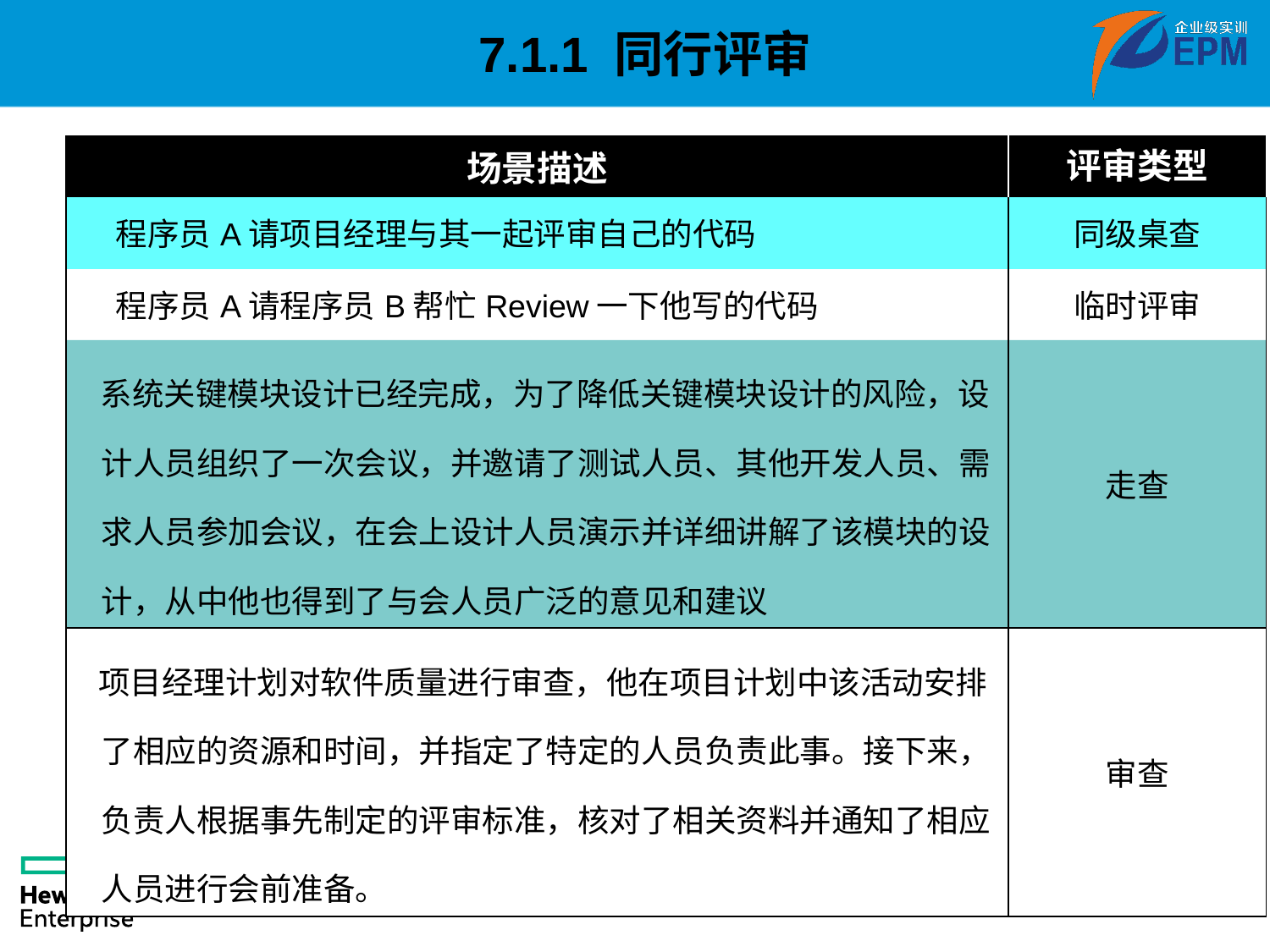

# 7.1.1 同行评审
| 场景描述 | 评审类型 |
| --- | --- |
| 程序员A请项目经理与其一起评审自己的代码 | 同级桌查 |
| 程序员A请程序员B帮忙Review一下他写的代码 | 临时评审 |
| 系统关键模块设计已经完成，为了降低关键模块设计的风险，设计人员组织了一次会议，并邀请了测试人员、其他开发人员、需求人员参加会议，在会上设计人员演示并详细讲解了该模块的设计，从中他也得到了与会人员广泛的意见和建议 | 走查 |
| 项目经理计划对软件质量进行审查，他在项目计划中该活动安排了相应的资源和时间，并指定了特定的人员负责此事。接下来，负责人根据事先制定的评审标准，核对了相关资料并通知了相应人员进行会前准备。 | 审查 |